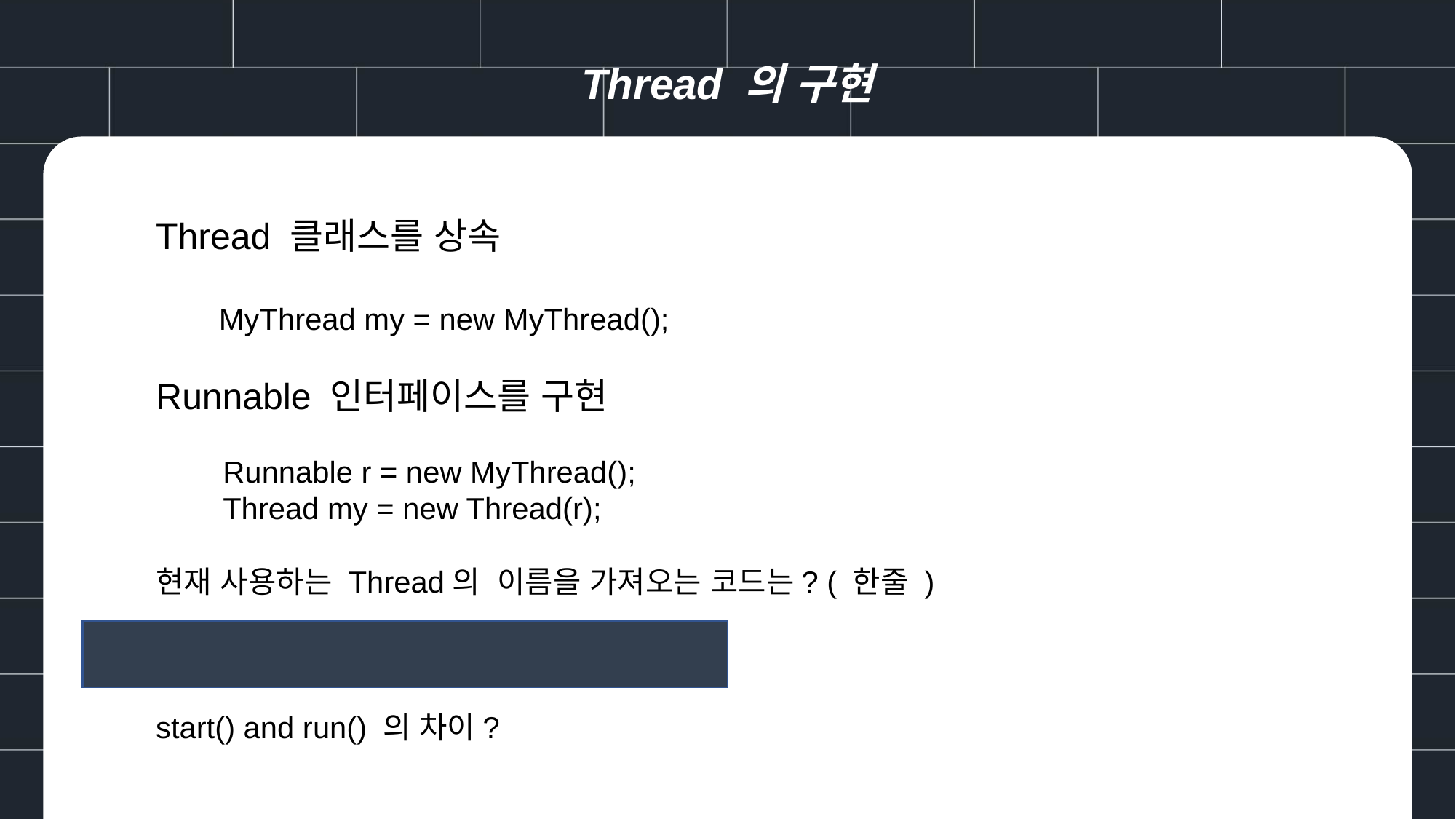

Thread 의 구현
Thread 클래스를 상속

 MyThread my = new MyThread();

Runnable 인터페이스를 구현

        Runnable r = new MyThread();
        Thread my = new Thread(r);

현재 사용하는 Thread의  이름을 가져오는 코드는? ( 한줄 )

Thread.currentThread().getName()

start() and run() 의 차이?